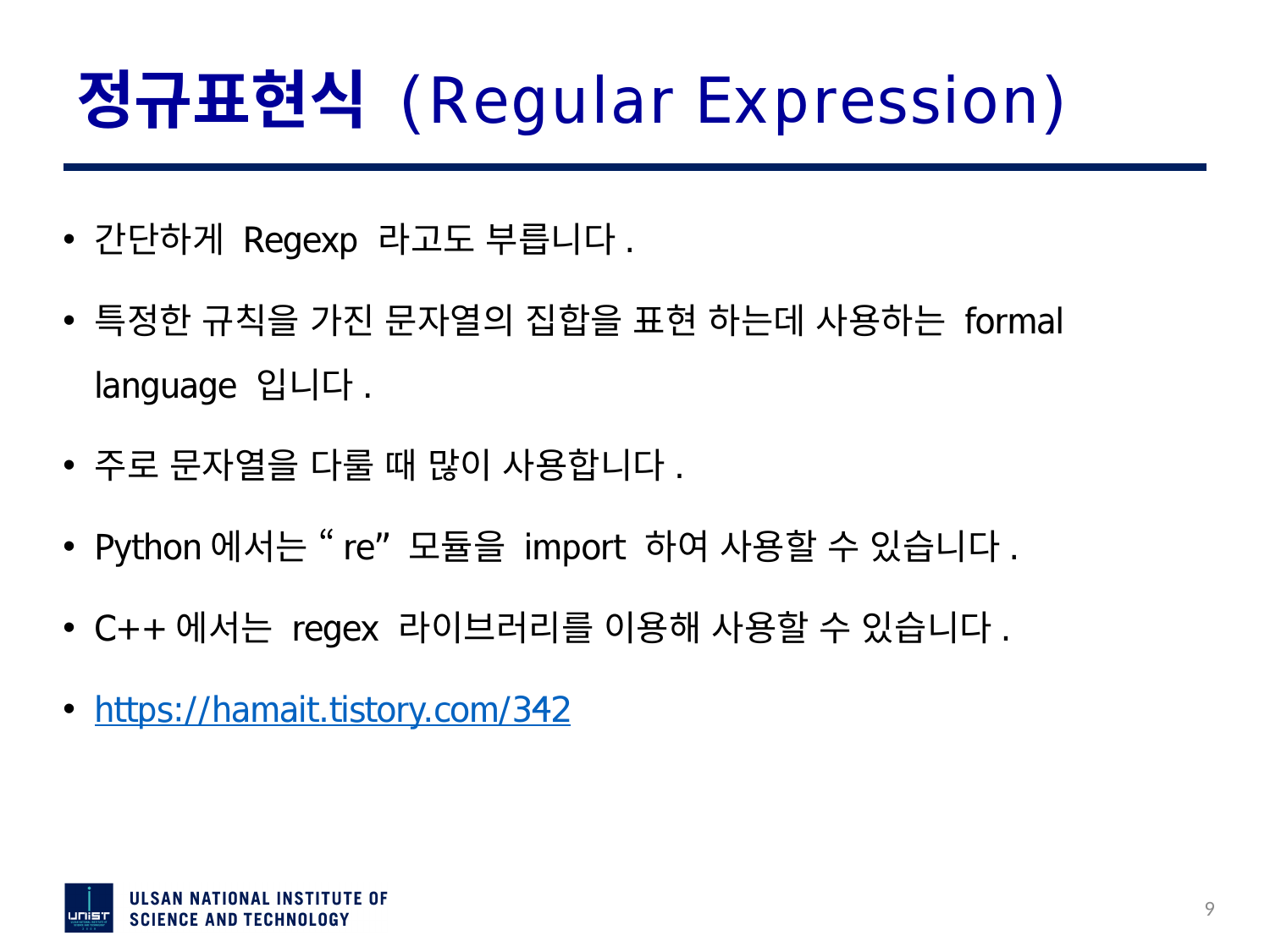

# 정규표현식 (Regular Expression)
간단하게 Regexp 라고도 부릅니다.
특정한 규칙을 가진 문자열의 집합을 표현 하는데 사용하는 formal language 입니다.
주로 문자열을 다룰 때 많이 사용합니다.
Python에서는 “re” 모듈을 import 하여 사용할 수 있습니다.
C++에서는 regex 라이브러리를 이용해 사용할 수 있습니다.
https://hamait.tistory.com/342